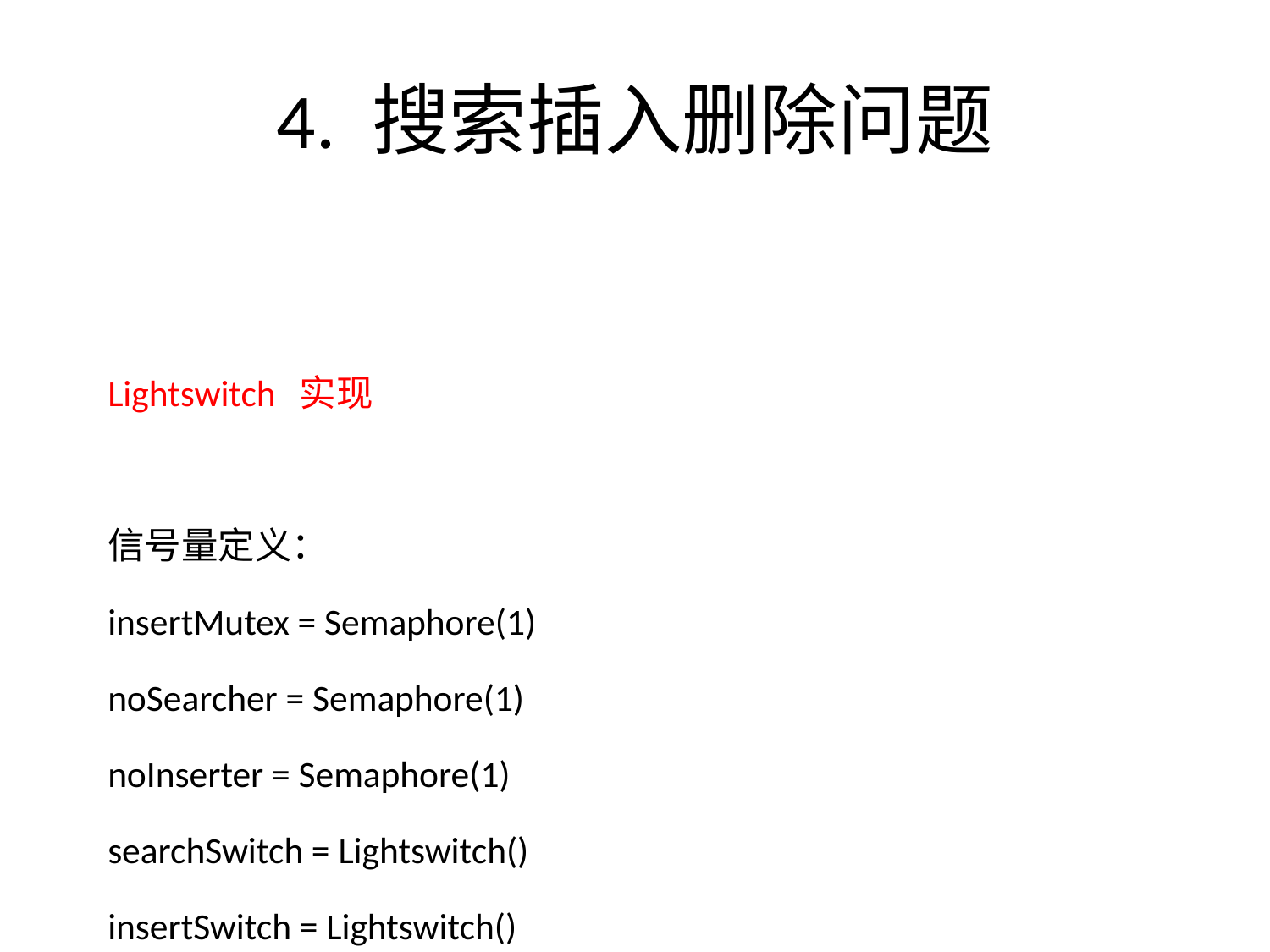

# 4. 搜索插入删除问题
Lightswitch 实现

信号量定义：
insertMutex = Semaphore(1)
noSearcher = Semaphore(1)
noInserter = Semaphore(1)
searchSwitch = Lightswitch()
insertSwitch = Lightswitch()